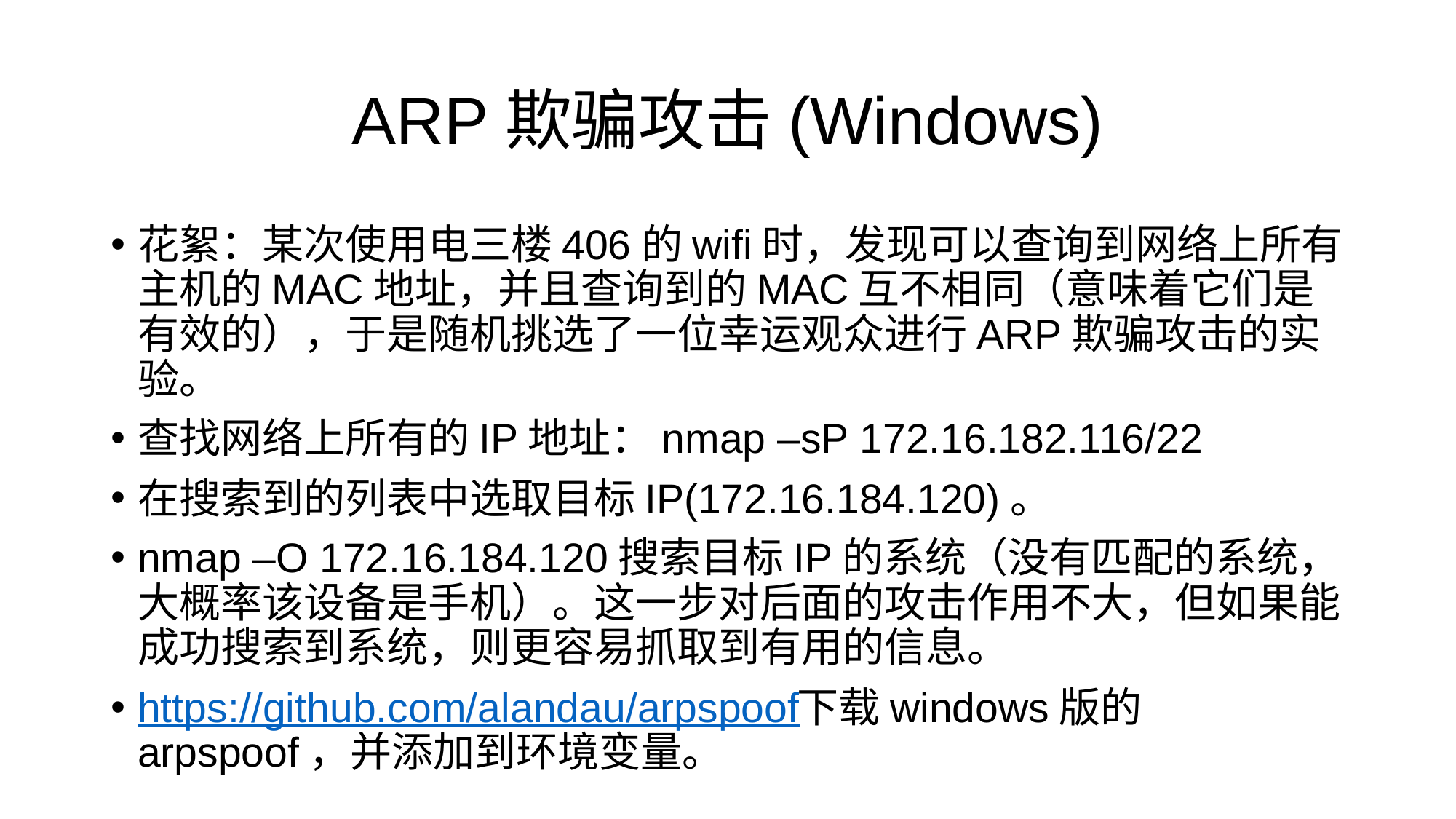

# ARP欺骗攻击(Windows)
花絮：某次使用电三楼406的wifi时，发现可以查询到网络上所有主机的MAC地址，并且查询到的MAC互不相同（意味着它们是有效的），于是随机挑选了一位幸运观众进行ARP欺骗攻击的实验。
查找网络上所有的IP地址：nmap –sP 172.16.182.116/22
在搜索到的列表中选取目标IP(172.16.184.120)。
nmap –O 172.16.184.120搜索目标IP的系统（没有匹配的系统，大概率该设备是手机）。这一步对后面的攻击作用不大，但如果能成功搜索到系统，则更容易抓取到有用的信息。
https://github.com/alandau/arpspoof下载windows版的arpspoof，并添加到环境变量。